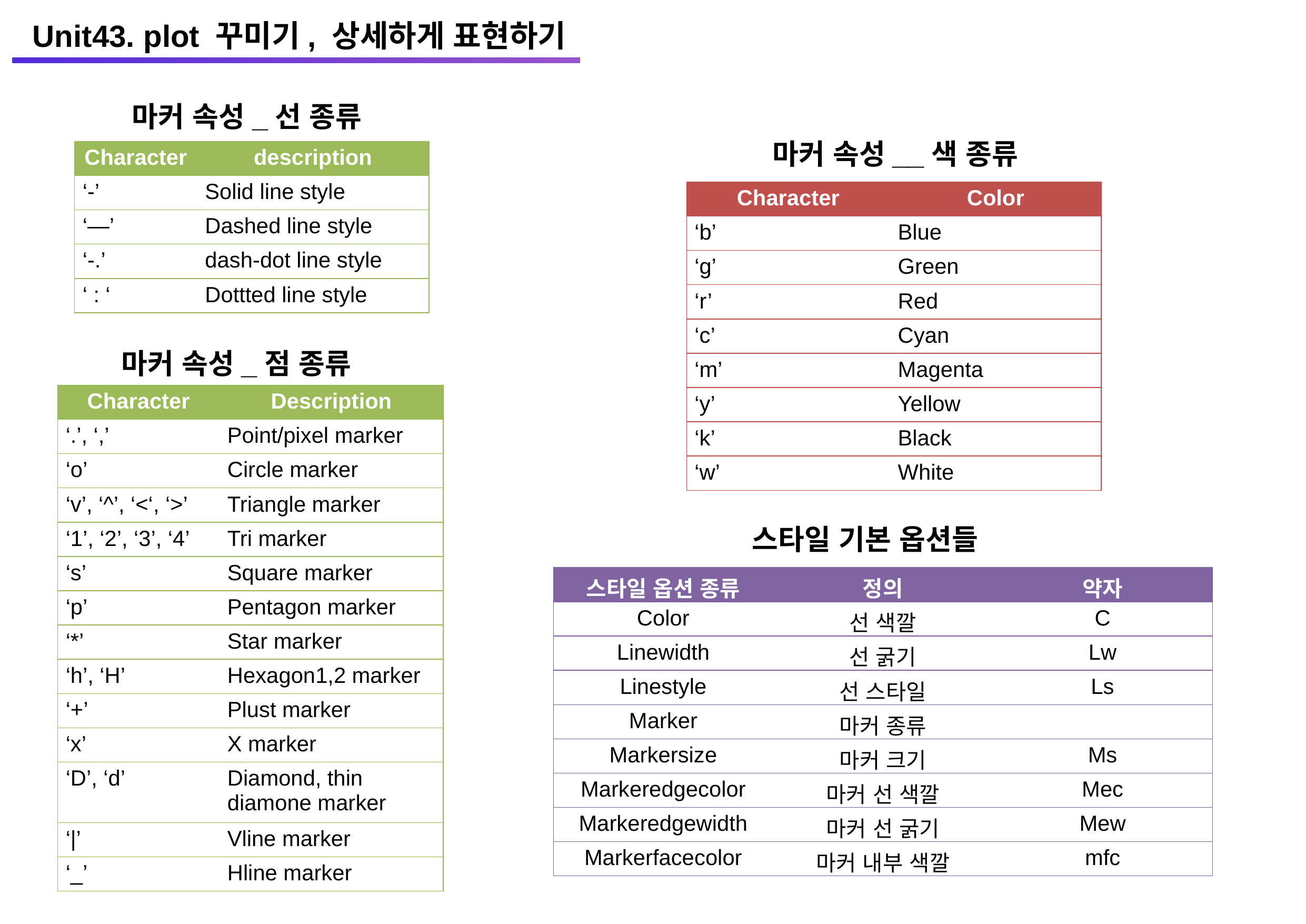

Unit43. plot 꾸미기, 상세하게 표현하기

마커 속성_선 종류
마커 속성__색 종류
| Character | description |
| --- | --- |
| ‘-’ | Solid line style |
| ‘—’ | Dashed line style |
| ‘-.’ | dash-dot line style |
| ‘ : ‘ | Dottted line style |
| Character | Color |
| --- | --- |
| ‘b’ | Blue |
| ‘g’ | Green |
| ‘r’ | Red |
| ‘c’ | Cyan |
| ‘m’ | Magenta |
| ‘y’ | Yellow |
| ‘k’ | Black |
| ‘w’ | White |
마커 속성_점 종류
| Character | Description |
| --- | --- |
| ‘.’, ‘,’ | Point/pixel marker |
| ‘o’ | Circle marker |
| ‘v’, ‘^’, ‘<‘, ‘>’ | Triangle marker |
| ‘1’, ‘2’, ‘3’, ‘4’ | Tri marker |
| ‘s’ | Square marker |
| ‘p’ | Pentagon marker |
| ‘\*’ | Star marker |
| ‘h’, ‘H’ | Hexagon1,2 marker |
| ‘+’ | Plust marker |
| ‘x’ | X marker |
| ‘D’, ‘d’ | Diamond, thin diamone marker |
| ‘|’ | Vline marker |
| ‘\_’ | Hline marker |
스타일 기본 옵션들
| 스타일 옵션 종류 | 정의 | 약자 |
| --- | --- | --- |
| Color | 선 색깔 | C |
| Linewidth | 선 굵기 | Lw |
| Linestyle | 선 스타일 | Ls |
| Marker | 마커 종류 |  |
| Markersize | 마커 크기 | Ms |
| Markeredgecolor | 마커 선 색깔 | Mec |
| Markeredgewidth | 마커 선 굵기 | Mew |
| Markerfacecolor | 마커 내부 색깔 | mfc |